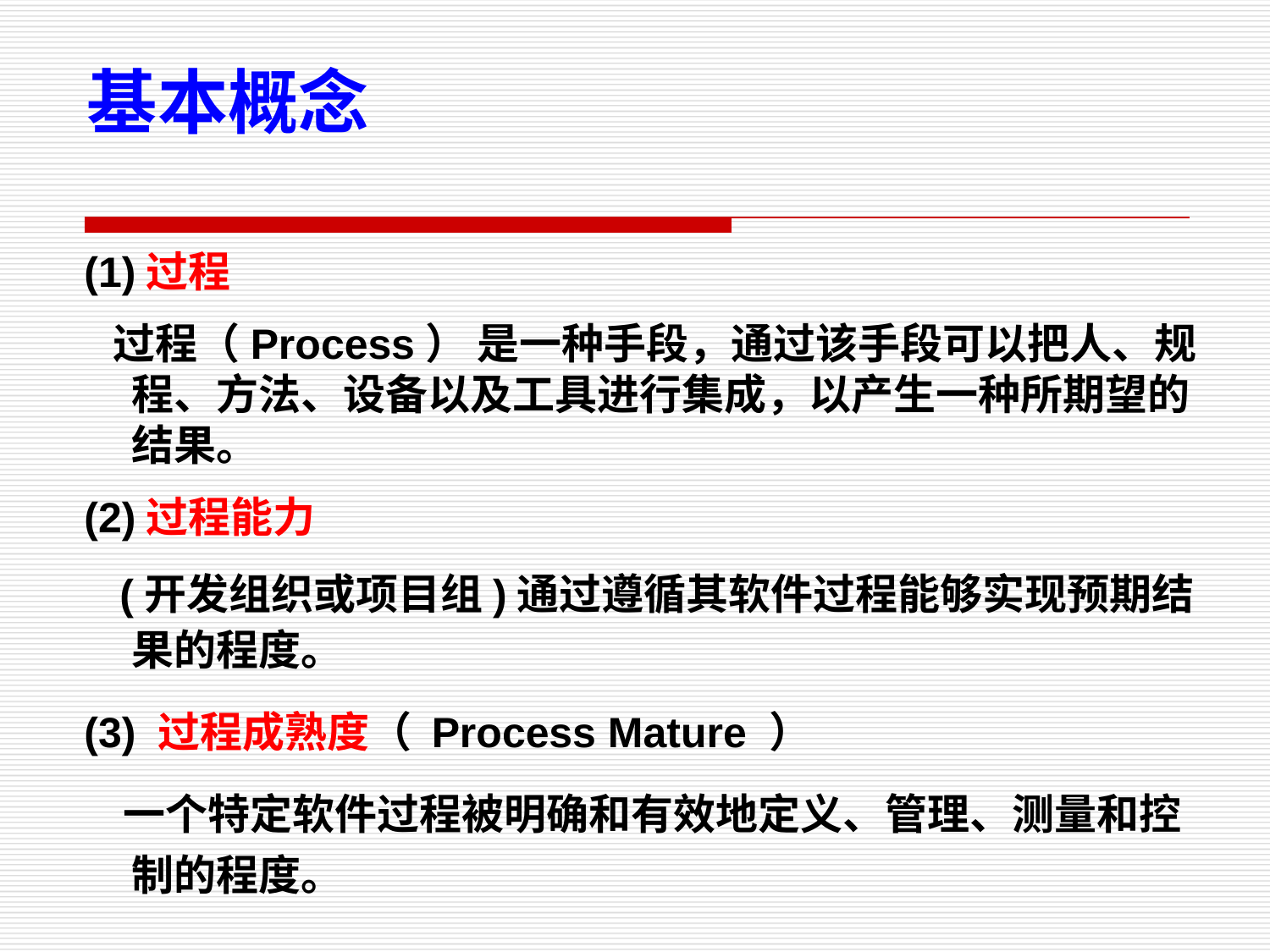

基本概念
(1)过程
  过程（Process） 是一种手段，通过该手段可以把人、规程、方法、设备以及工具进行集成，以产生一种所期望的结果。
(2)过程能力
   (开发组织或项目组)通过遵循其软件过程能够实现预期结果的程度。
(3) 过程成熟度（ Process Mature ）
   一个特定软件过程被明确和有效地定义、管理、测量和控制的程度。